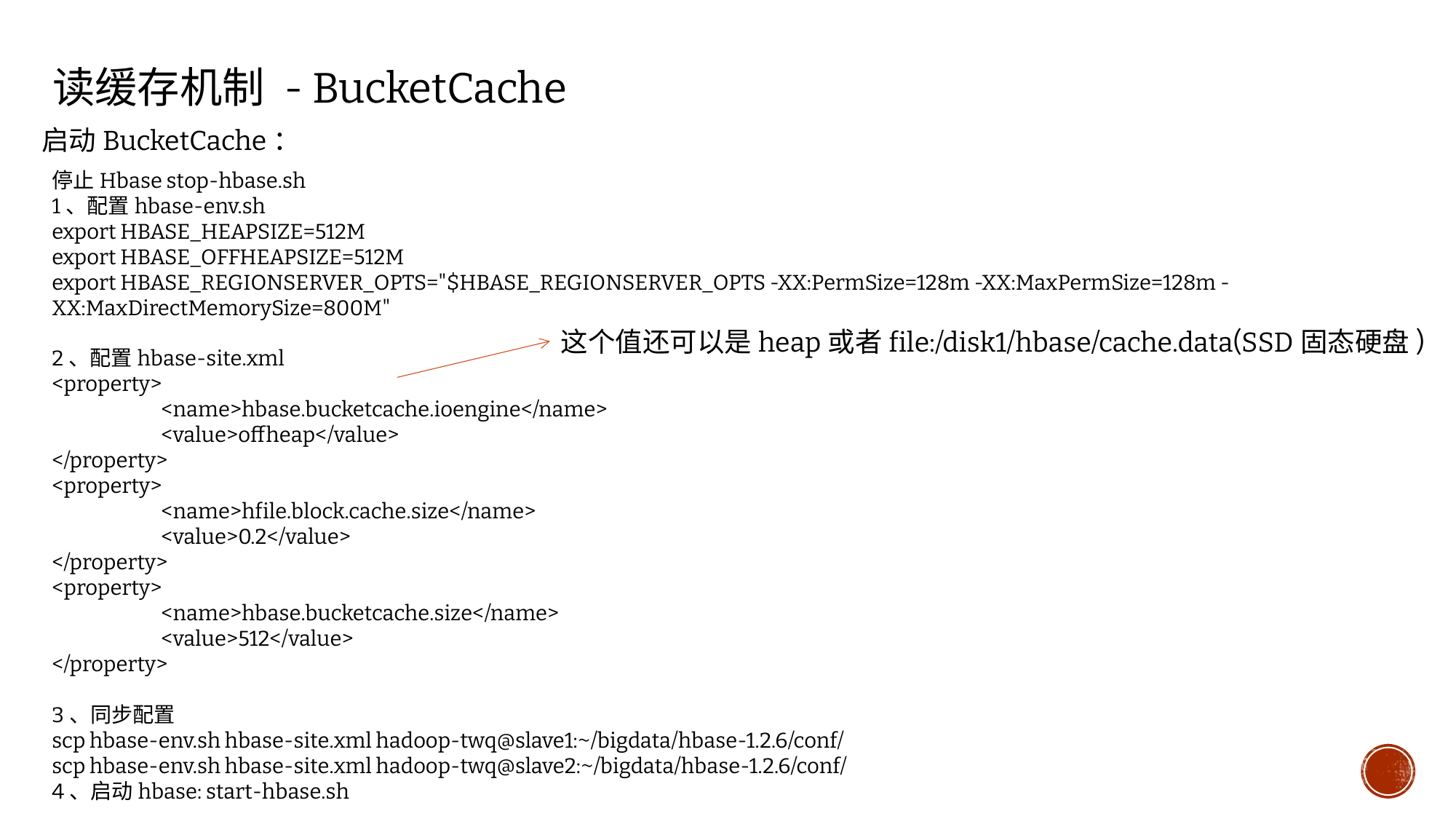

读缓存机制 - BucketCache
启动BucketCache：
停止Hbase stop-hbase.sh
1、配置hbase-env.sh
export HBASE_HEAPSIZE=512M
export HBASE_OFFHEAPSIZE=512M
export HBASE_REGIONSERVER_OPTS="$HBASE_REGIONSERVER_OPTS -XX:PermSize=128m -XX:MaxPermSize=128m -XX:MaxDirectMemorySize=800M"

2、配置hbase-site.xml
<property>
	<name>hbase.bucketcache.ioengine</name>
  	<value>offheap</value>
</property>
<property>
  	<name>hfile.block.cache.size</name>
  	<value>0.2</value>
</property>
<property>
  	<name>hbase.bucketcache.size</name>
  	<value>512</value>
</property>

3、同步配置
scp hbase-env.sh hbase-site.xml hadoop-twq@slave1:~/bigdata/hbase-1.2.6/conf/
scp hbase-env.sh hbase-site.xml hadoop-twq@slave2:~/bigdata/hbase-1.2.6/conf/
4、启动hbase: start-hbase.sh
这个值还可以是heap或者file:/disk1/hbase/cache.data(SSD固态硬盘)